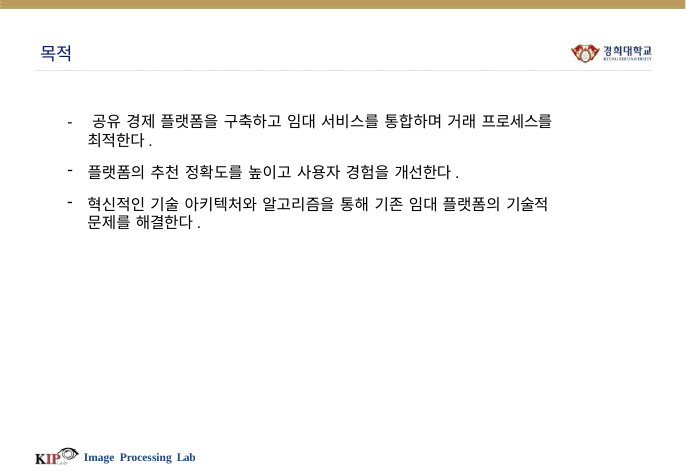

목적
# - 공유 경제 플랫폼을 구축하고 임대 서비스를 통합하며 거래 프로세스를 최적한다.
플랫폼의 추천 정확도를 높이고 사용자 경험을 개선한다.
혁신적인 기술 아키텍처와 알고리즘을 통해 기존 임대 플랫폼의 기술적 문제를 해결한다.
Image Processing Lab